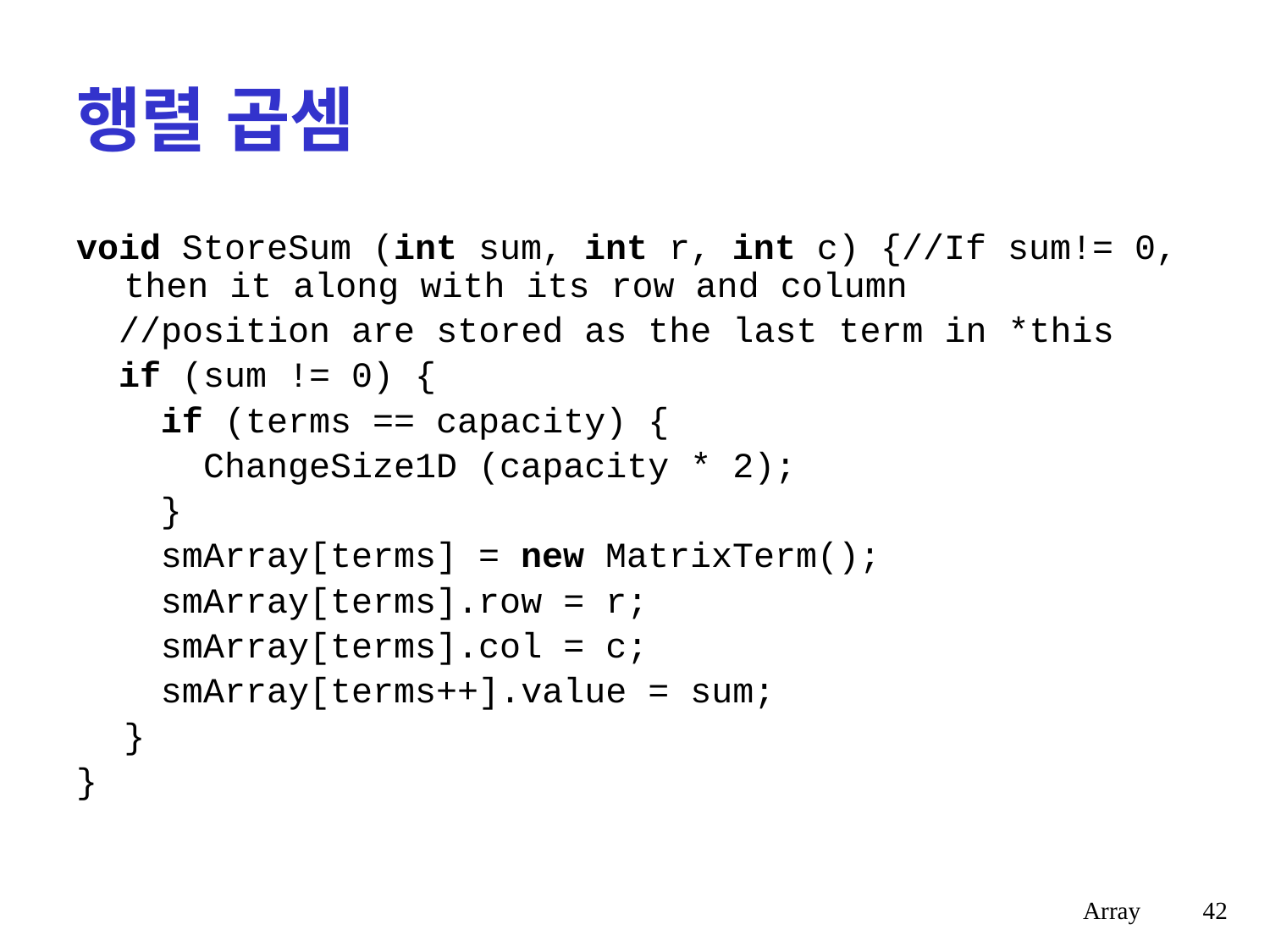

# 행렬 곱셈
void StoreSum (int sum, int r, int c) {//If sum!= 0, then it along with its row and column
  //position are stored as the last term in *this
  if (sum != 0) {
    if (terms == capacity) {
      ChangeSize1D (capacity * 2);
    }
    smArray[terms] = new MatrixTerm();
    smArray[terms].row = r;
    smArray[terms].col = c;
    smArray[terms++].value = sum;
	}
}
Array
42